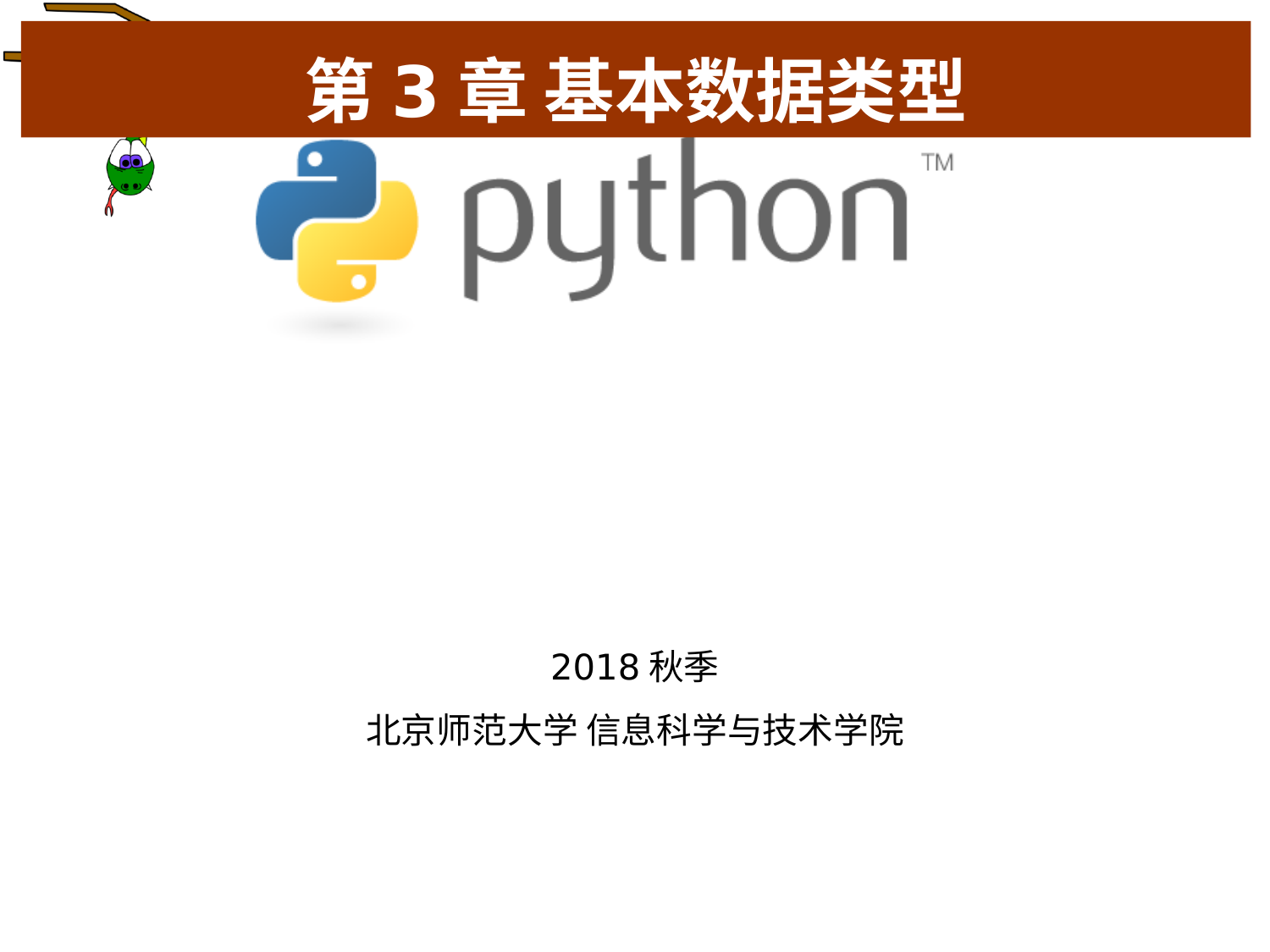

# 第3章 基本数据类型
2018秋季
北京师范大学 信息科学与技术学院
1